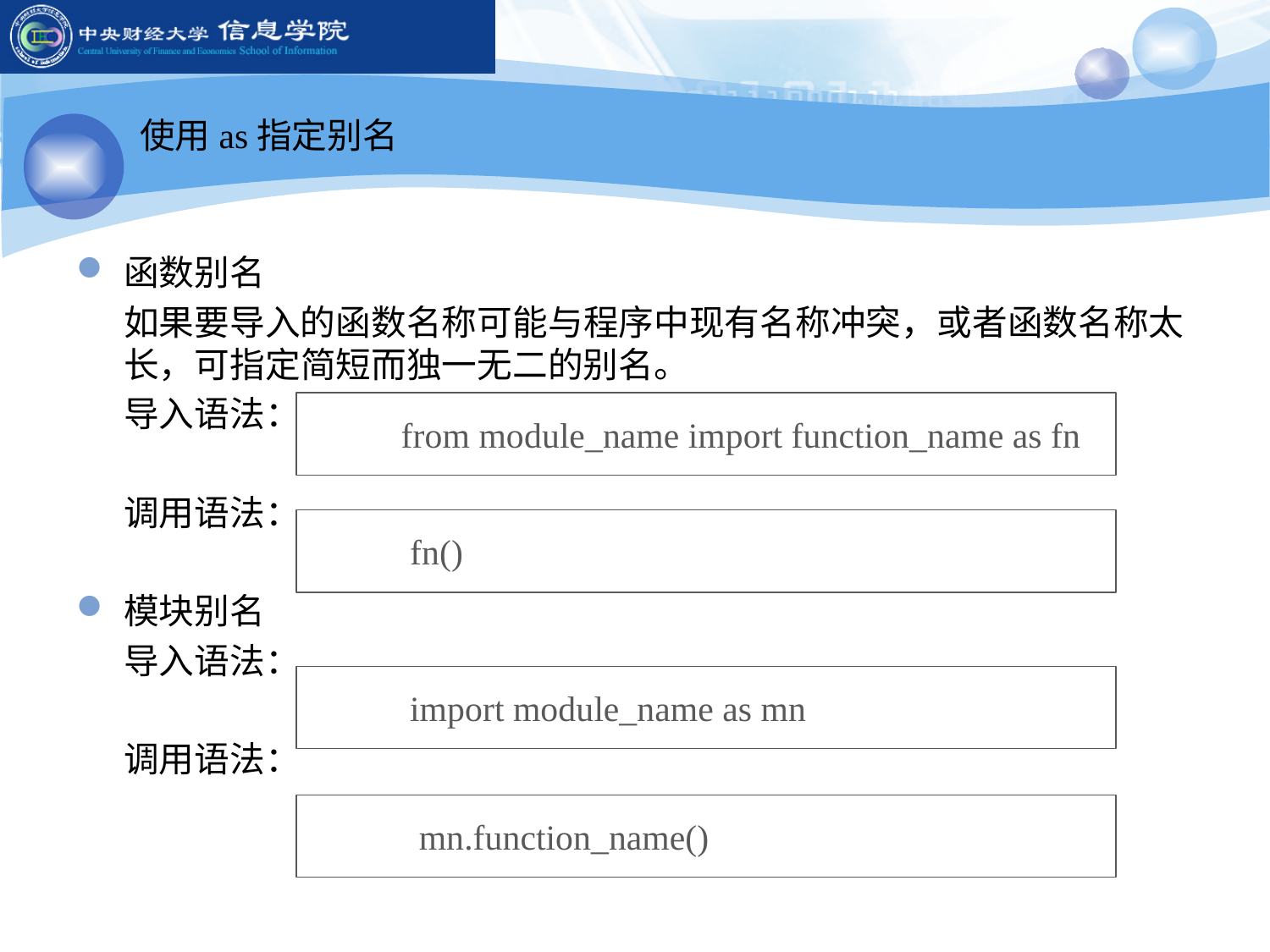

使用as指定别名

函数别名
如果要导入的函数名称可能与程序中现有名称冲突，或者函数名称太长，可指定简短而独一无二的别名。
导入语法：

调用语法：

模块别名
导入语法：

调用语法：

       from module_name import function_name as fn
        fn()
        import module_name as mn
         mn.function_name()